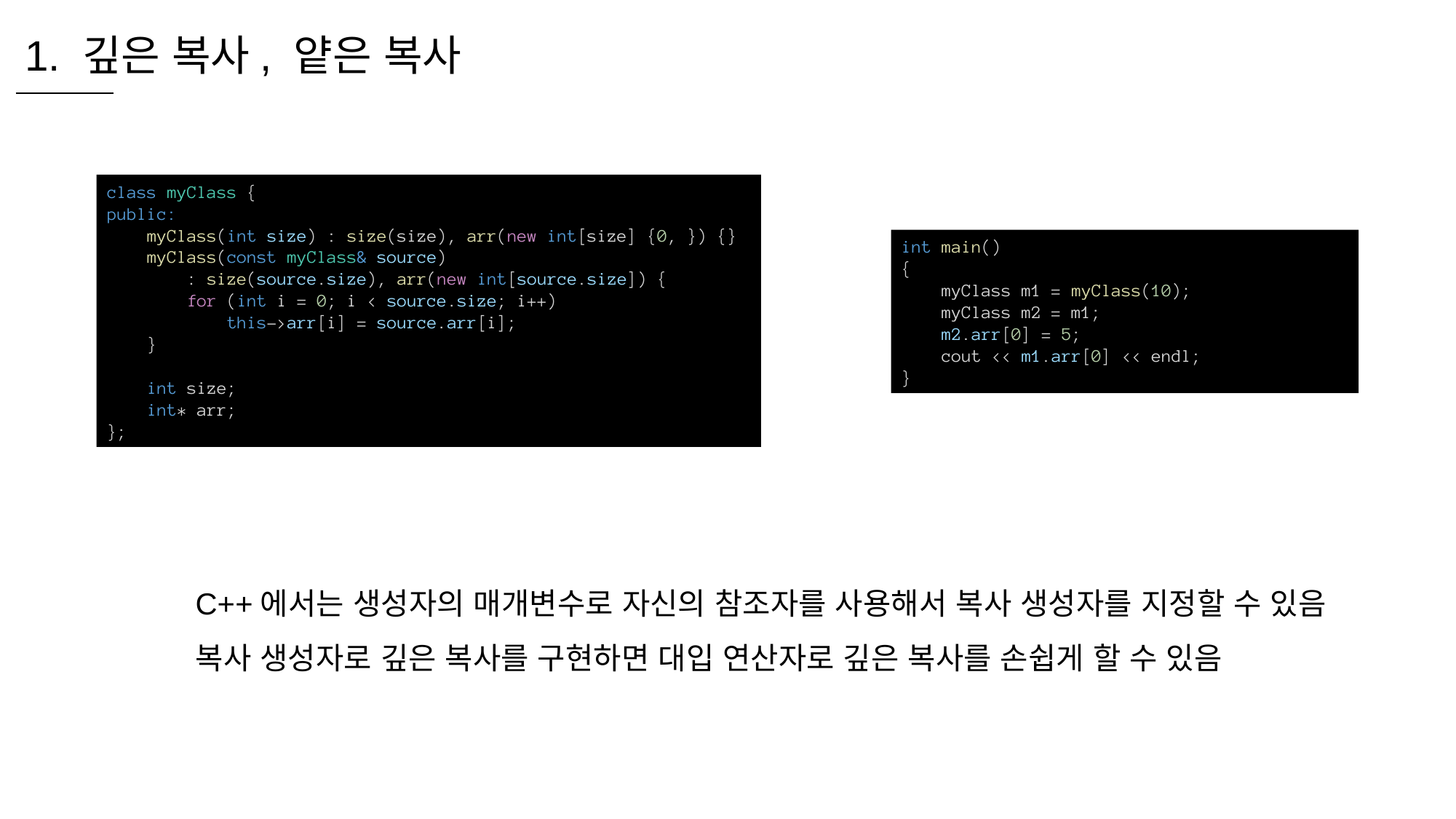

1. 깊은 복사, 얕은 복사
class myClass {
public:
    myClass(int size) : size(size), arr(new int[size] {0, }) {}
    myClass(const myClass& source)
        : size(source.size), arr(new int[source.size]) {
        for (int i = 0; i < source.size; i++)
            this->arr[i] = source.arr[i];
    }
    int size;
    int* arr;
};
int main()
{
    myClass m1 = myClass(10);
    myClass m2 = m1;
    m2.arr[0] = 5;
    cout << m1.arr[0] << endl;
}
C++에서는 생성자의 매개변수로 자신의 참조자를 사용해서 복사 생성자를 지정할 수 있음
복사 생성자로 깊은 복사를 구현하면 대입 연산자로 깊은 복사를 손쉽게 할 수 있음